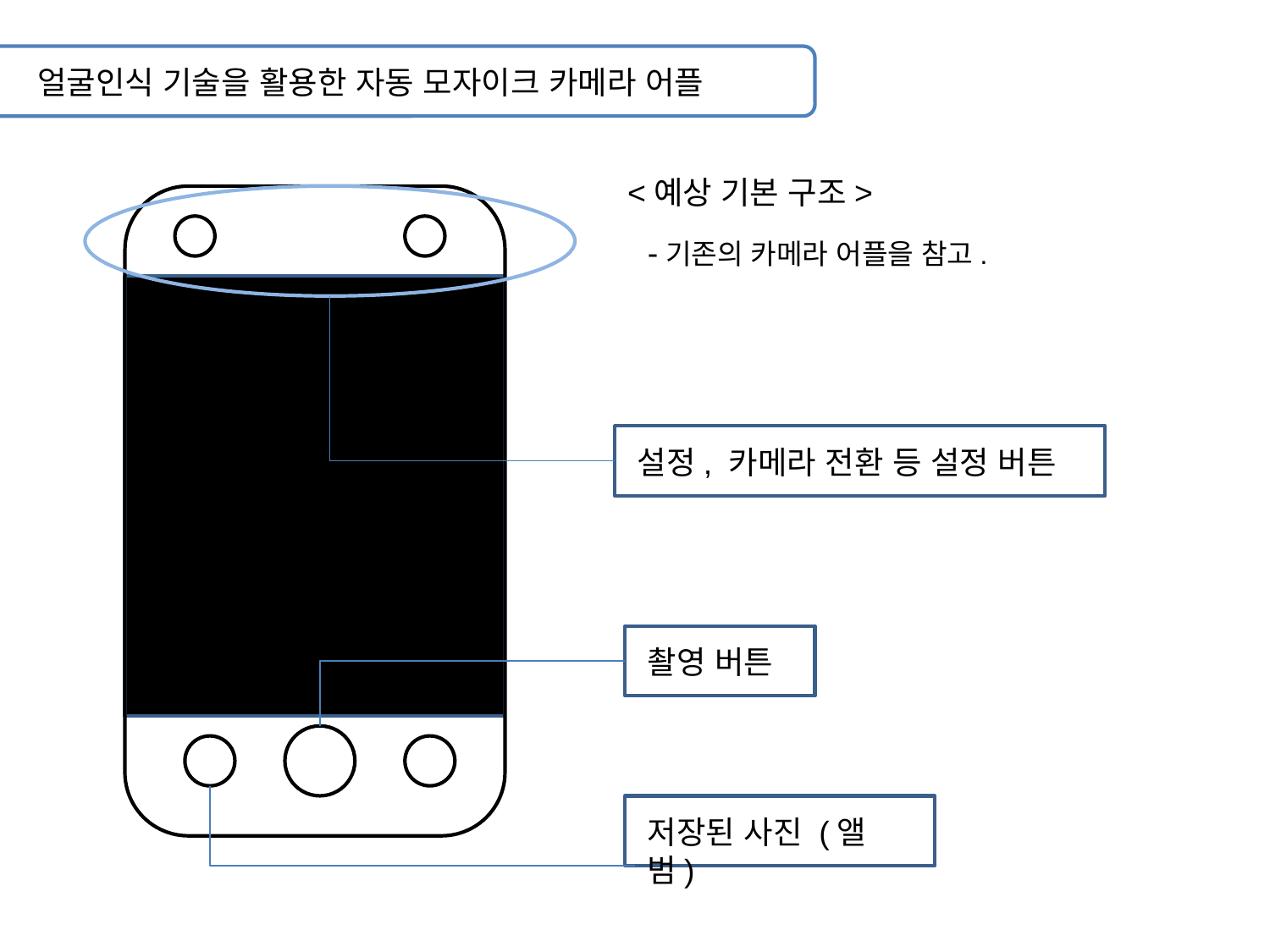

얼굴인식 기술을 활용한 자동 모자이크 카메라 어플
<예상 기본 구조>

-기존의 카메라 어플을 참고.

설정, 카메라 전환 등 설정 버튼

촬영 버튼

저장된 사진 (앨범)